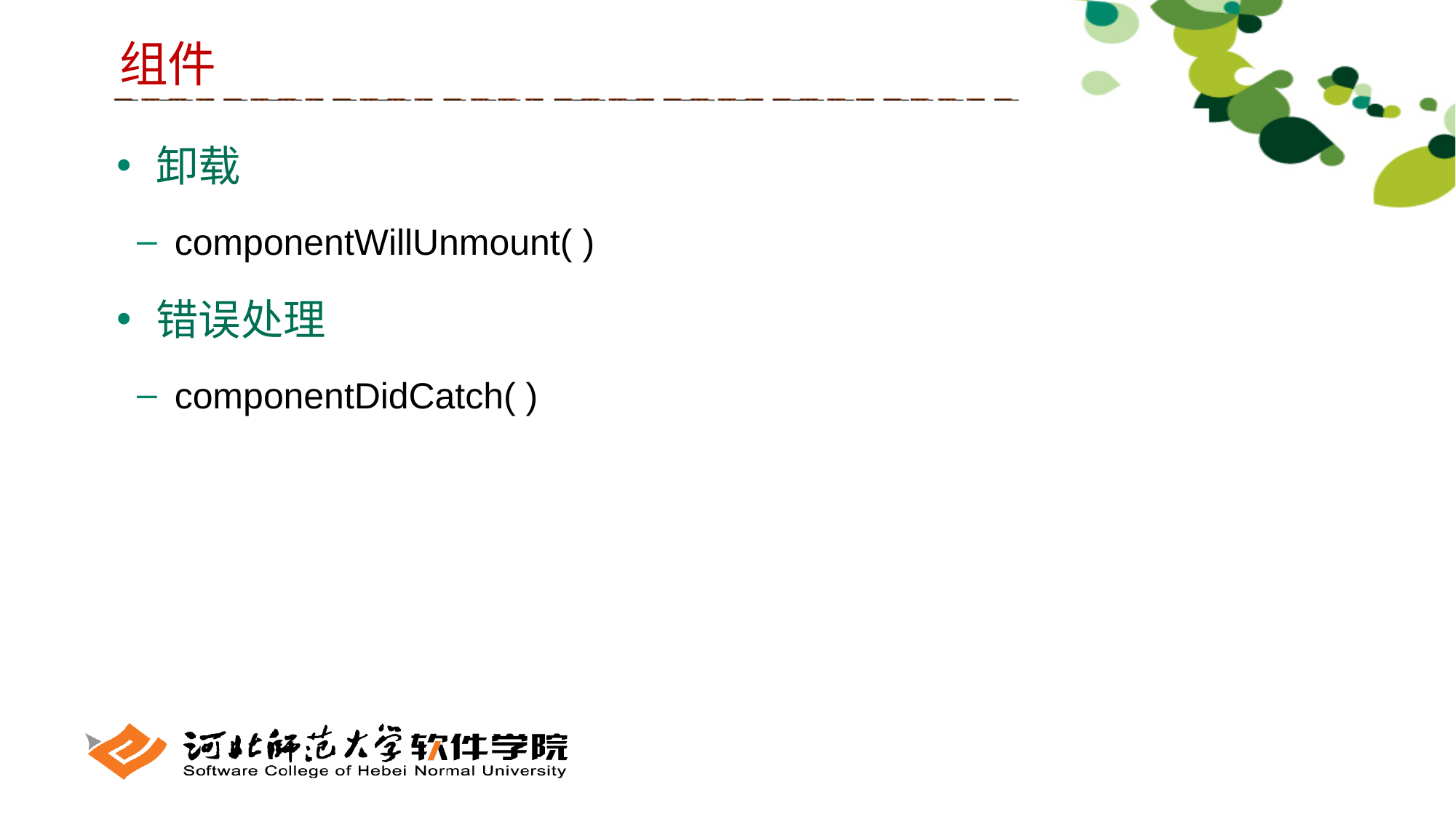

组件
 卸载
 componentWillUnmount( )
 错误处理
 componentDidCatch( )